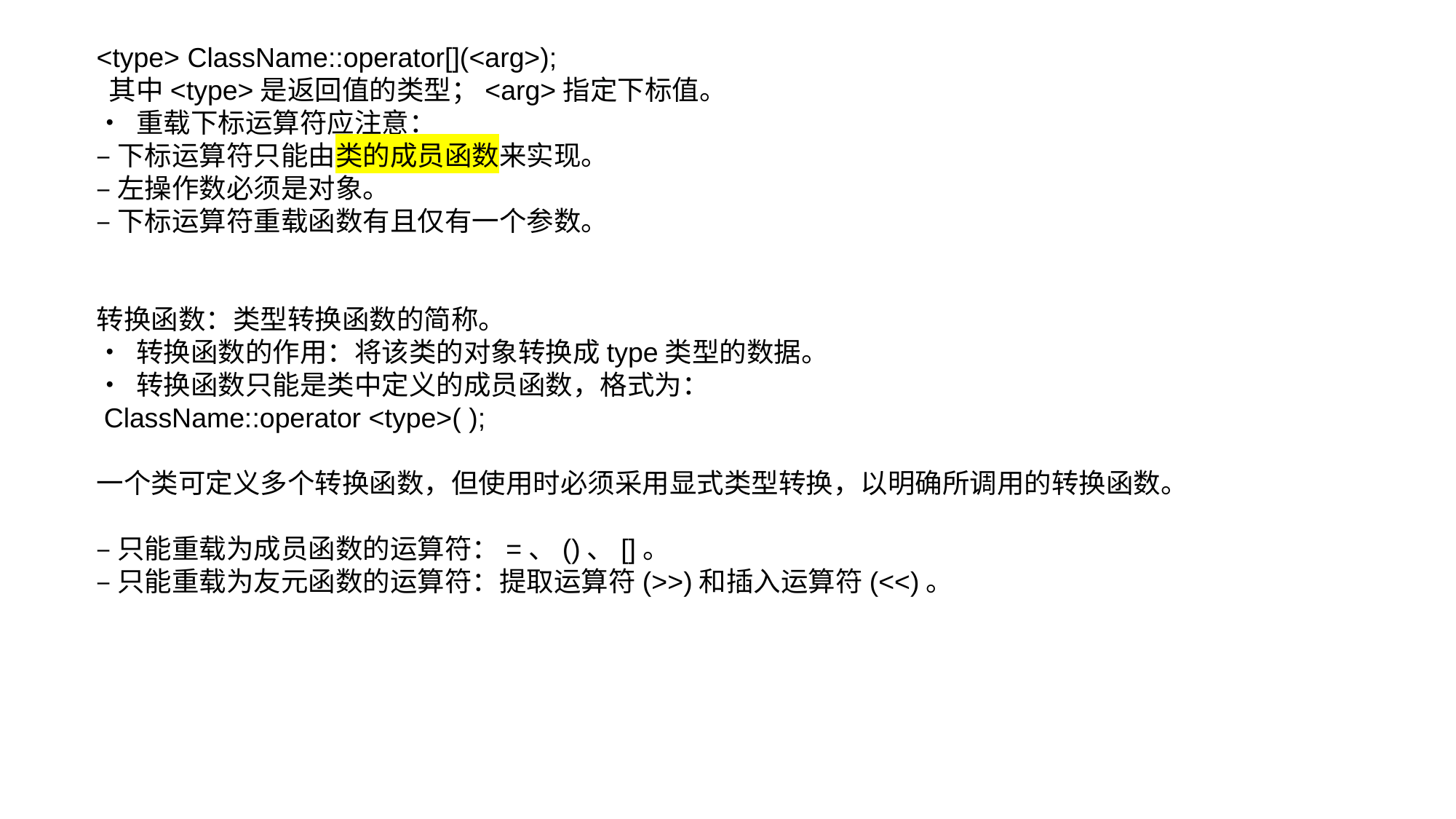

<type> ClassName::operator[](<arg>);
 其中<type>是返回值的类型；<arg>指定下标值。
• 重载下标运算符应注意：
–下标运算符只能由类的成员函数来实现。
–左操作数必须是对象。
–下标运算符重载函数有且仅有一个参数。

转换函数：类型转换函数的简称。
• 转换函数的作用：将该类的对象转换成type类型的数据。
• 转换函数只能是类中定义的成员函数，格式为：
 ClassName::operator <type>( );

一个类可定义多个转换函数，但使用时必须采用显式类型转换，以明确所调用的转换函数。

–只能重载为成员函数的运算符：=、()、[]。
–只能重载为友元函数的运算符：提取运算符(>>)和插入运算符(<<)。